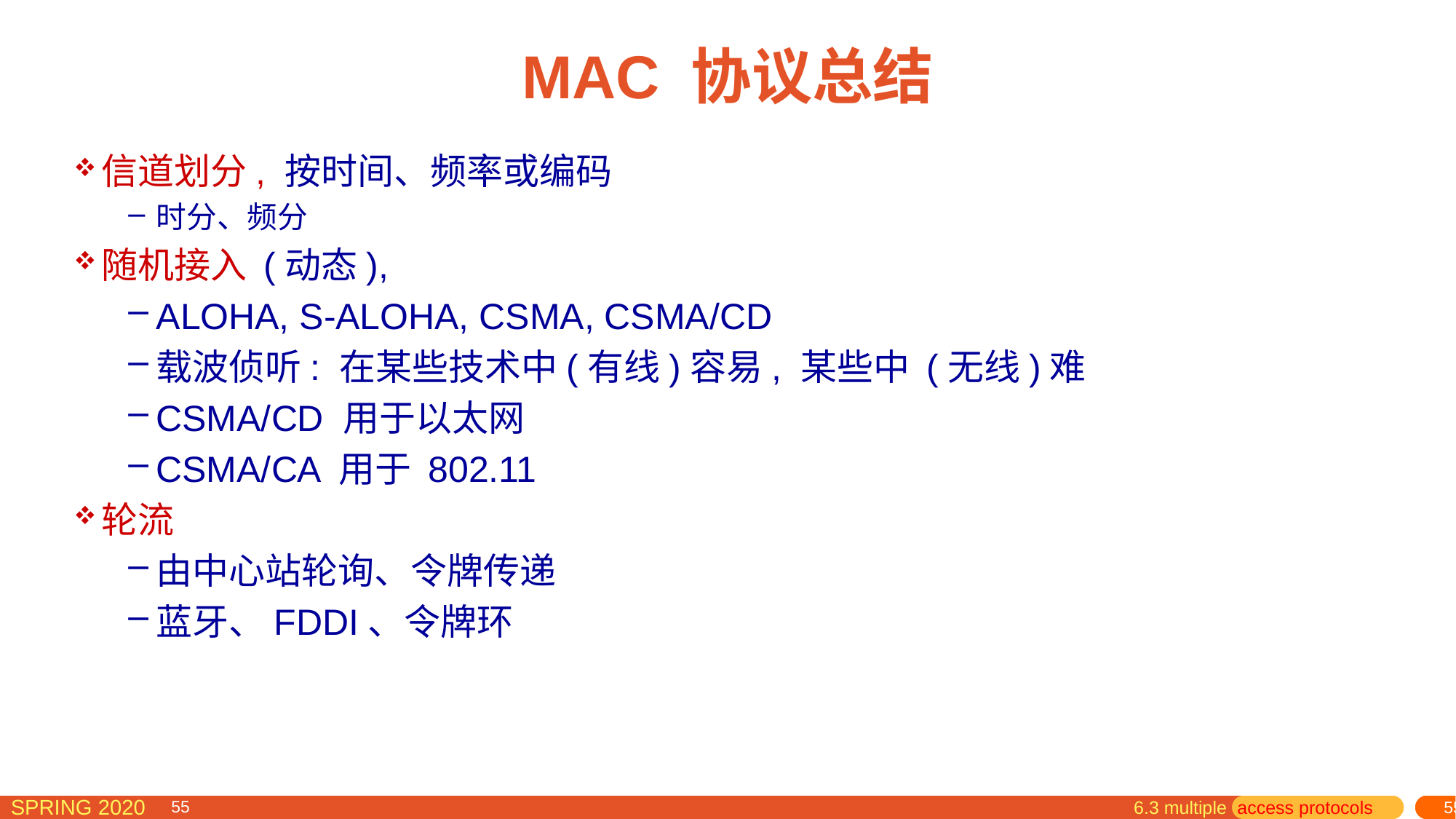

# MAC 协议总结
信道划分, 按时间、频率或编码
时分、频分
随机接入 (动态),
ALOHA, S-ALOHA, CSMA, CSMA/CD
载波侦听: 在某些技术中(有线)容易, 某些中 (无线)难
CSMA/CD 用于以太网
CSMA/CA 用于 802.11
轮流
由中心站轮询、令牌传递
蓝牙、FDDI、令牌环
6.3 multiple  access protocols